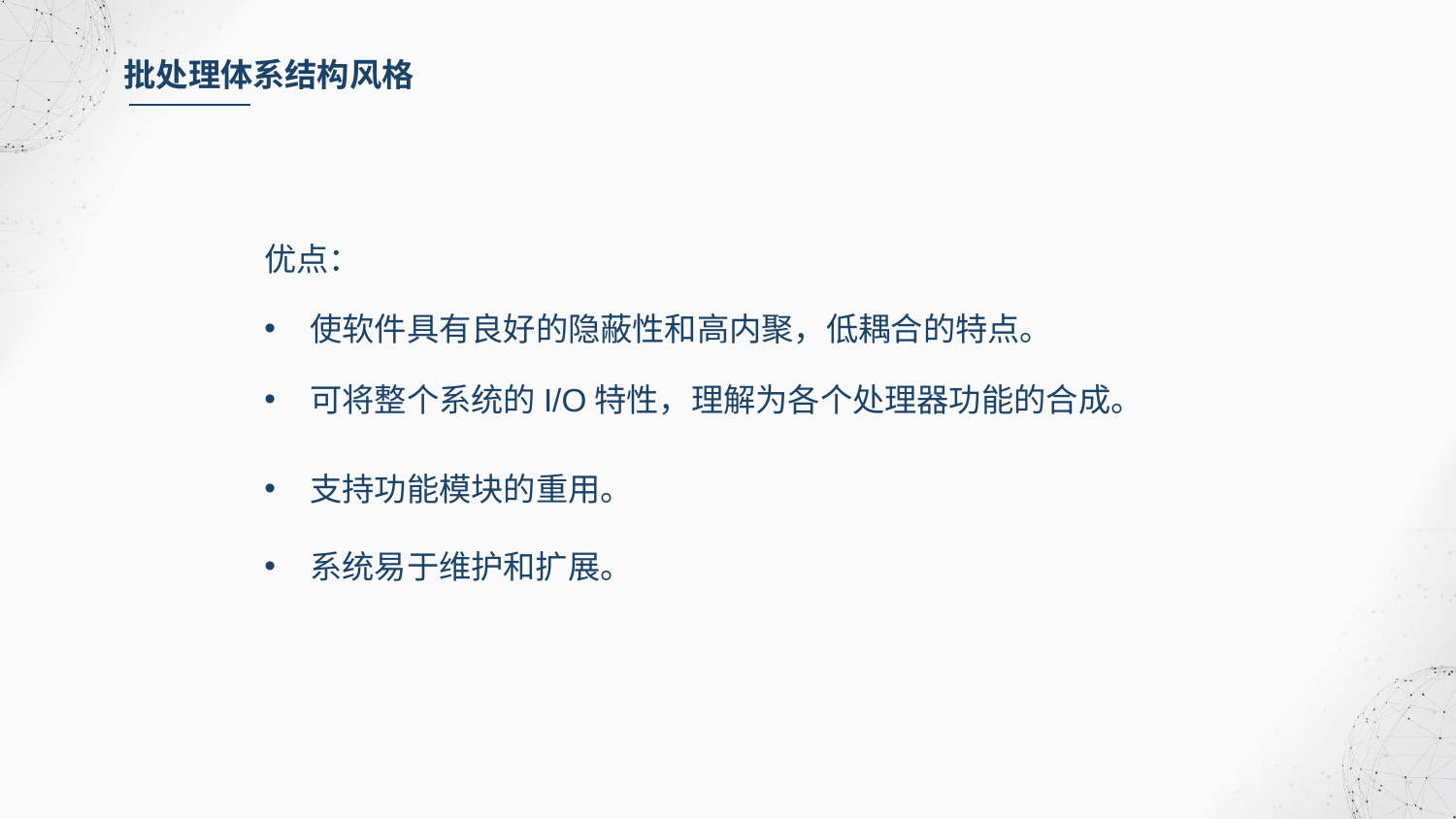

批处理体系结构风格
优点：
使软件具有良好的隐蔽性和高内聚，低耦合的特点。
可将整个系统的I/O特性，理解为各个处理器功能的合成。

支持功能模块的重用。

系统易于维护和扩展。